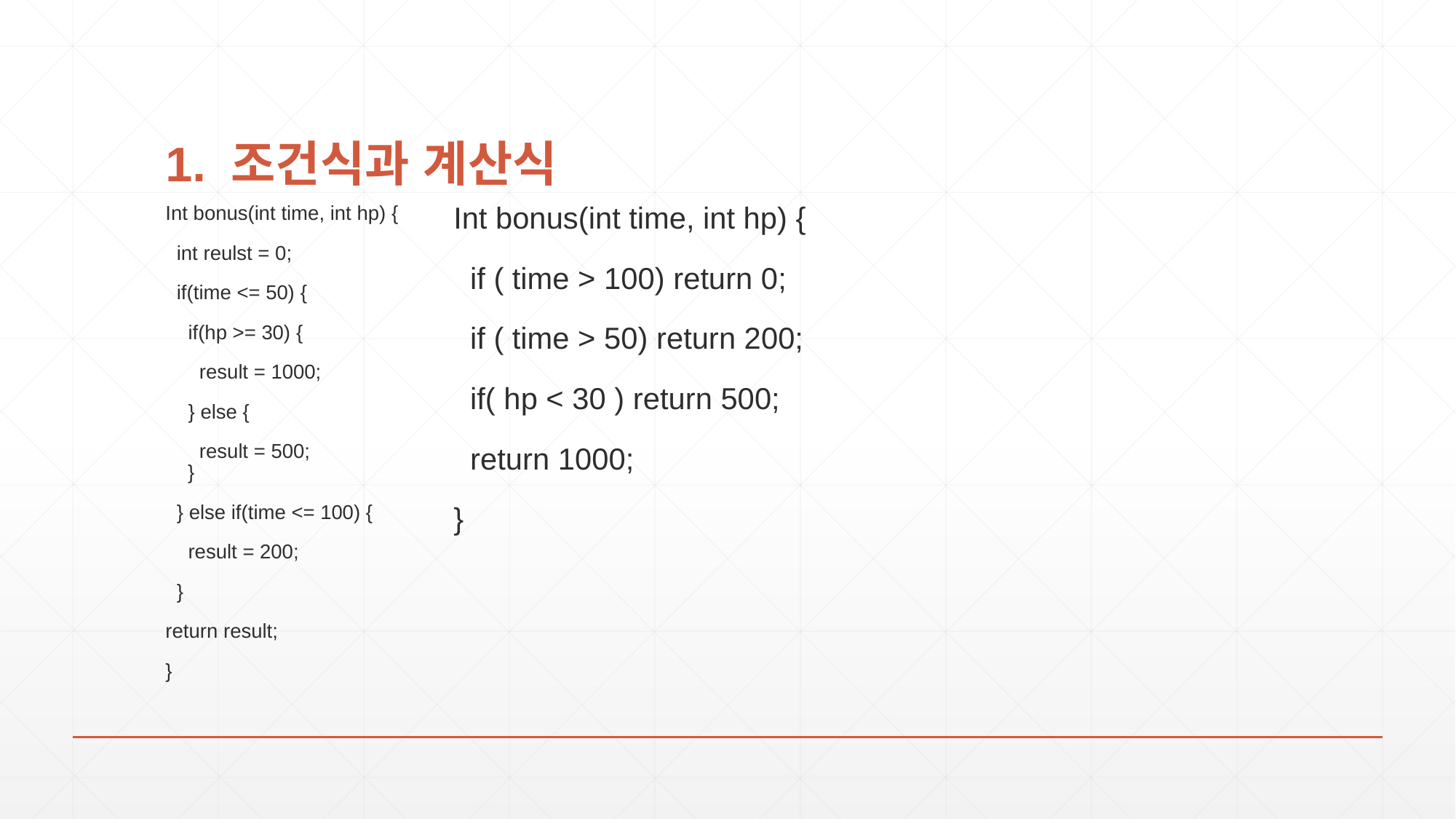

# 1. 조건식과 계산식
Int bonus(int time, int hp) {
  int reulst = 0;
  if(time <= 50) {
    if(hp >= 30) {
      result = 1000;
    } else {
      result = 500;
    }
  } else if(time <= 100) {
    result = 200;
  }
return result;
}
Int bonus(int time, int hp) {
  if ( time > 100) return 0;
  if ( time > 50) return 200;
  if( hp < 30 ) return 500;
  return 1000;
}